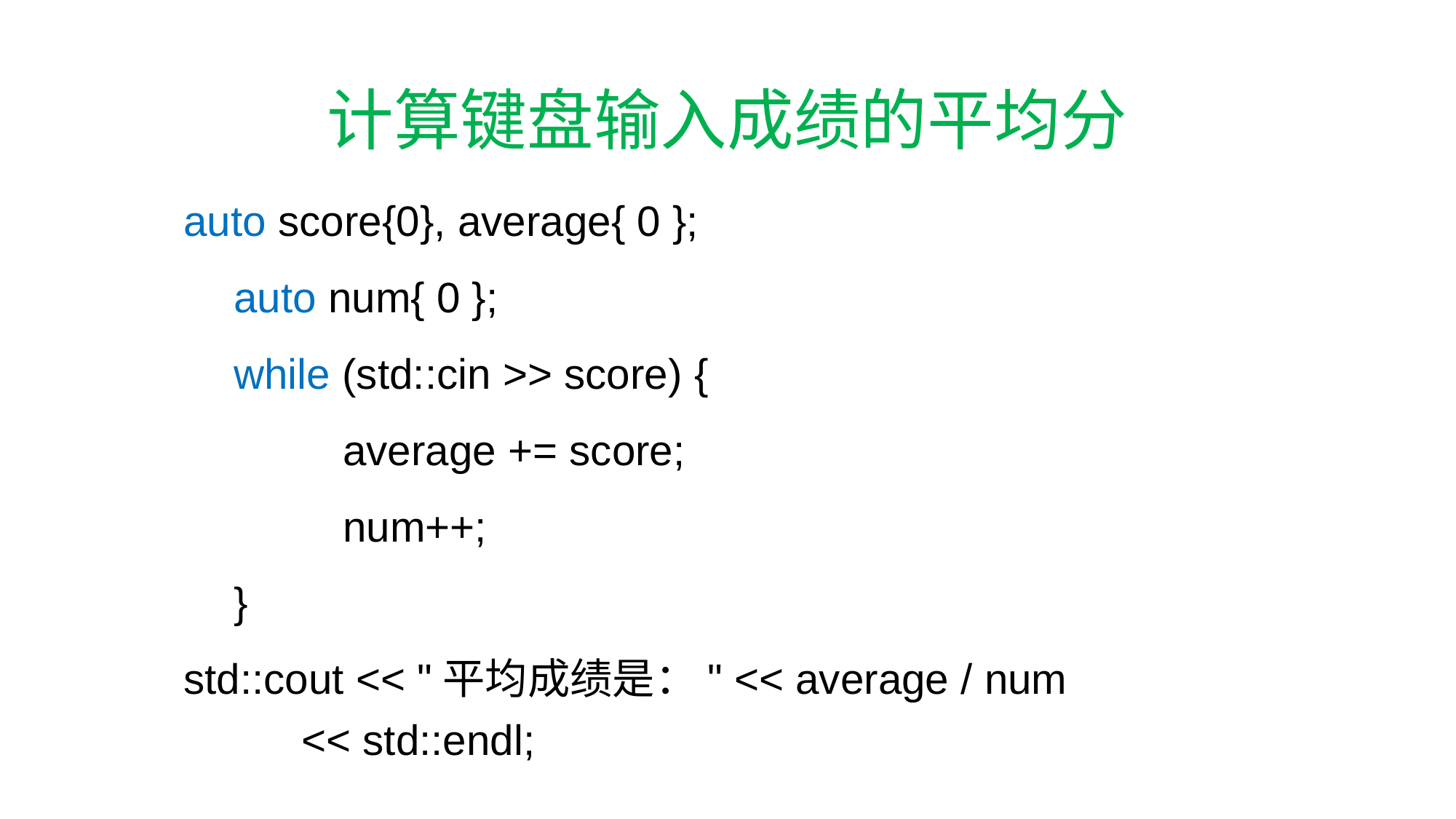

# 计算键盘输入成绩的平均分
     auto score{0}, average{ 0 };
	auto num{ 0 };
	while (std::cin >> score) {
		average += score;
		num++;
	}
     std::cout << "平均成绩是：" << average / num
               << std::endl;